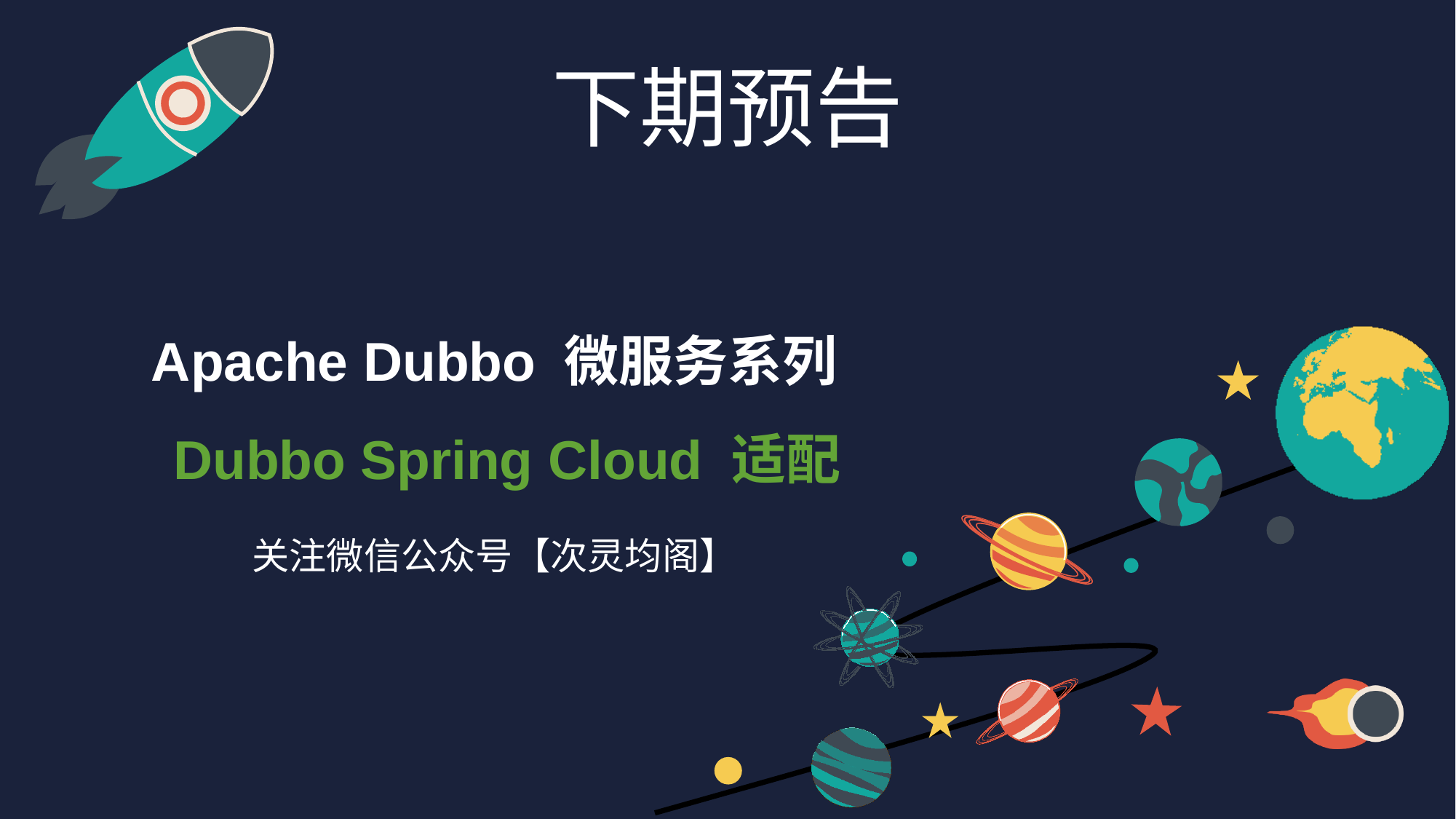

下期预告
# Apache Dubbo 微服务系列 Dubbo Spring Cloud 适配
关注微信公众号【次灵均阁】